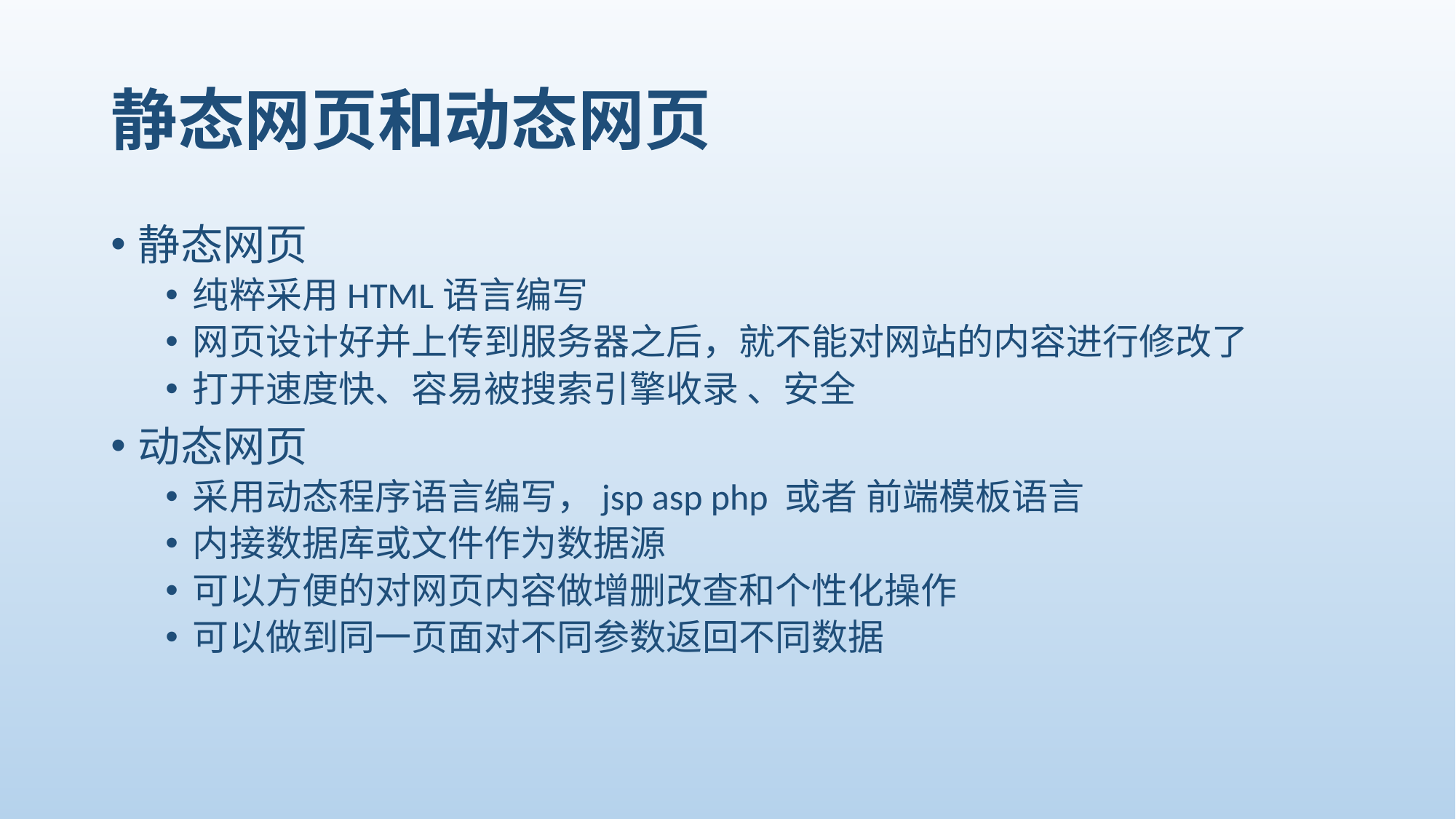

# 静态网页和动态网页
静态网页
纯粹采用HTML语言编写
网页设计好并上传到服务器之后，就不能对网站的内容进行修改了
打开速度快、容易被搜索引擎收录 、安全
动态网页
采用动态程序语言编写，jsp asp php 或者 前端模板语言
内接数据库或文件作为数据源
可以方便的对网页内容做增删改查和个性化操作
可以做到同一页面对不同参数返回不同数据